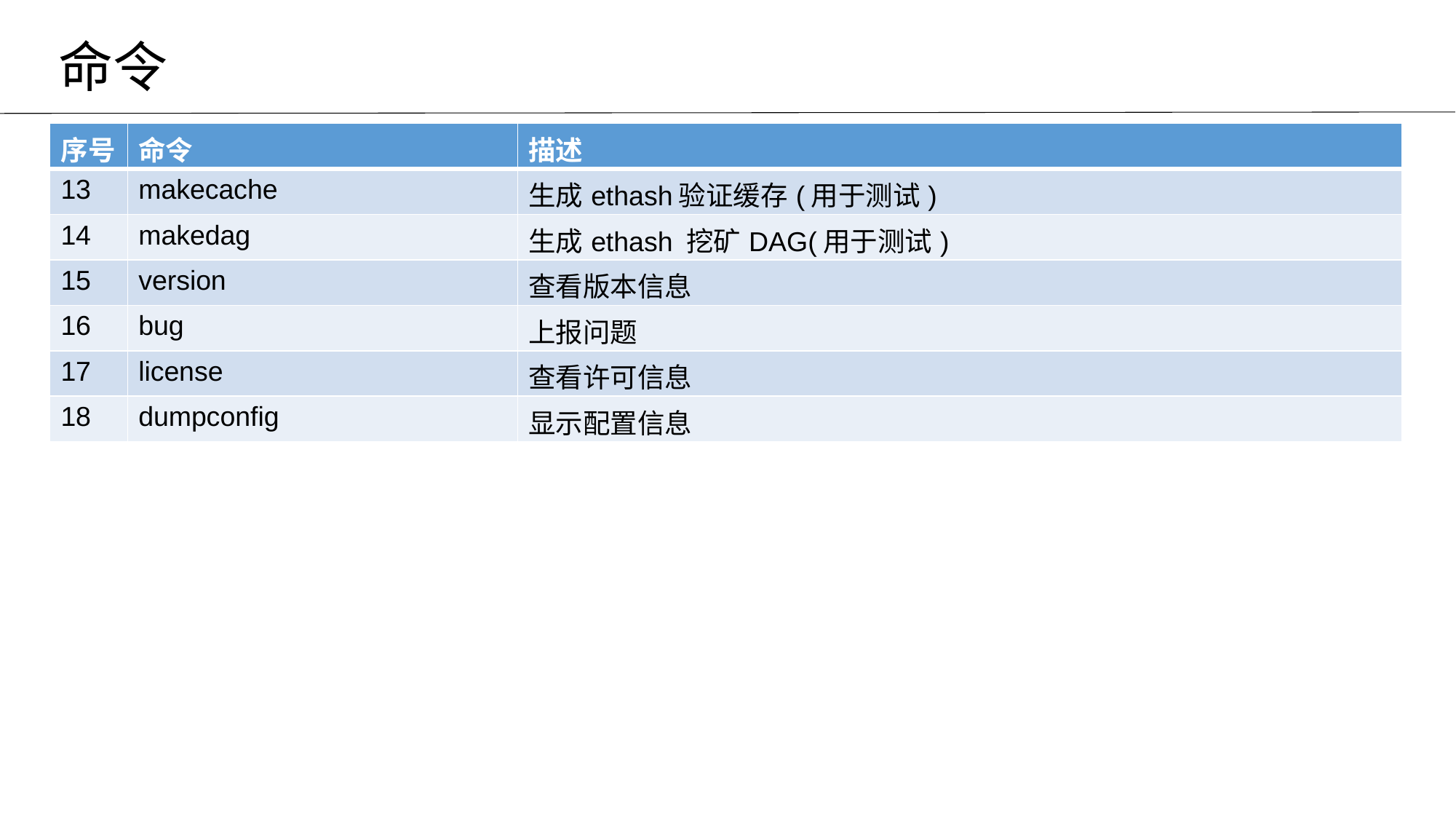

命令
| 序号 | 命令 | 描述 |
| --- | --- | --- |
| 13 | makecache | 生成ethash验证缓存(用于测试) |
| 14 | makedag | 生成ethash 挖矿DAG(用于测试) |
| 15 | version | 查看版本信息 |
| 16 | bug | 上报问题 |
| 17 | license | 查看许可信息 |
| 18 | dumpconfig | 显示配置信息 |